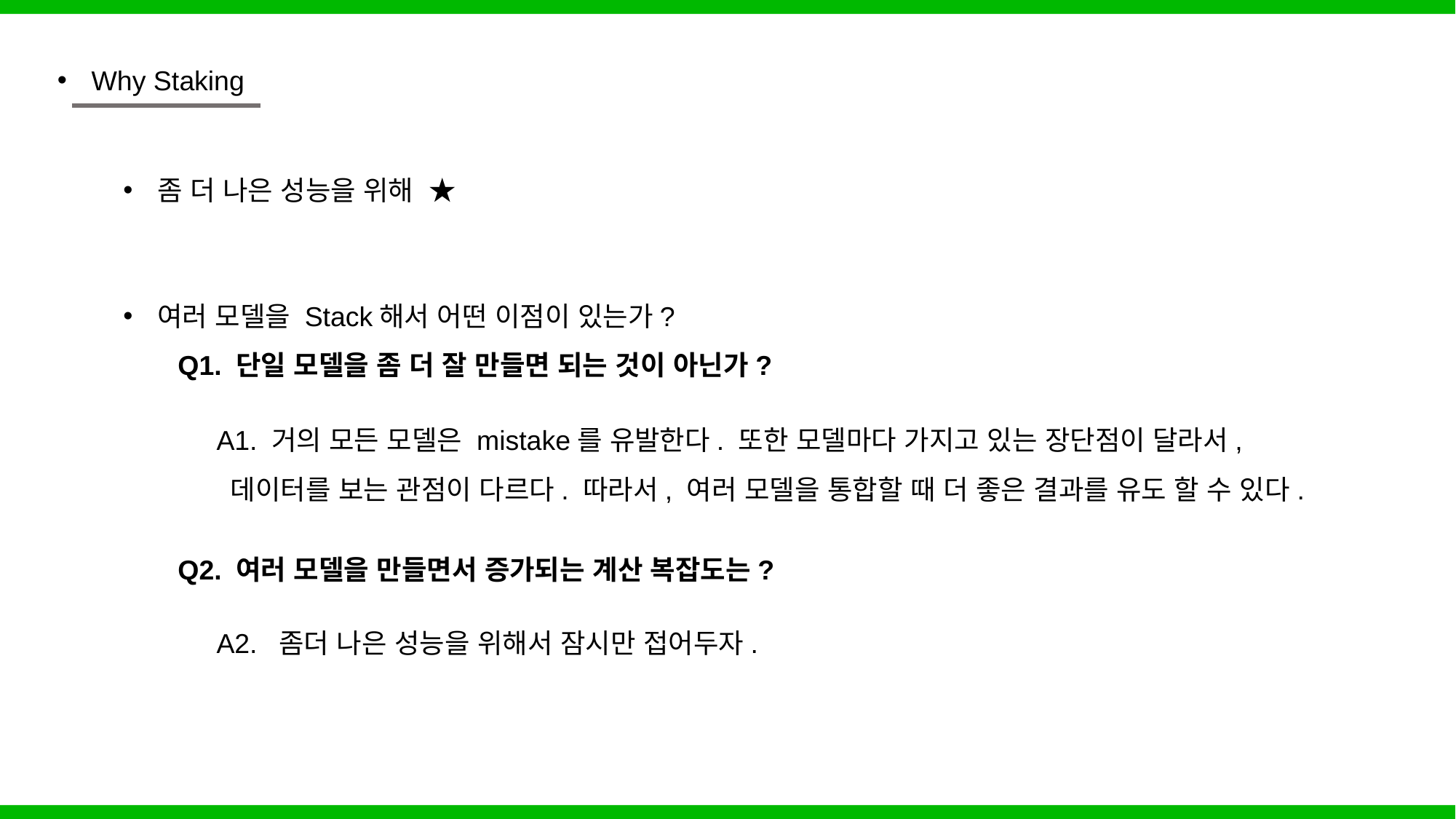

Why Staking
좀 더 나은 성능을 위해  ★
여러 모델을 Stack해서 어떤 이점이 있는가?
Q1. 단일 모델을 좀 더 잘 만들면 되는 것이 아닌가?
A1. 거의 모든 모델은 mistake를 유발한다. 또한 모델마다 가지고 있는 장단점이 달라서,
 데이터를 보는 관점이 다르다. 따라서, 여러 모델을 통합할 때 더 좋은 결과를 유도 할 수 있다.
Q2. 여러 모델을 만들면서 증가되는 계산 복잡도는?
A2.  좀더 나은 성능을 위해서 잠시만 접어두자.